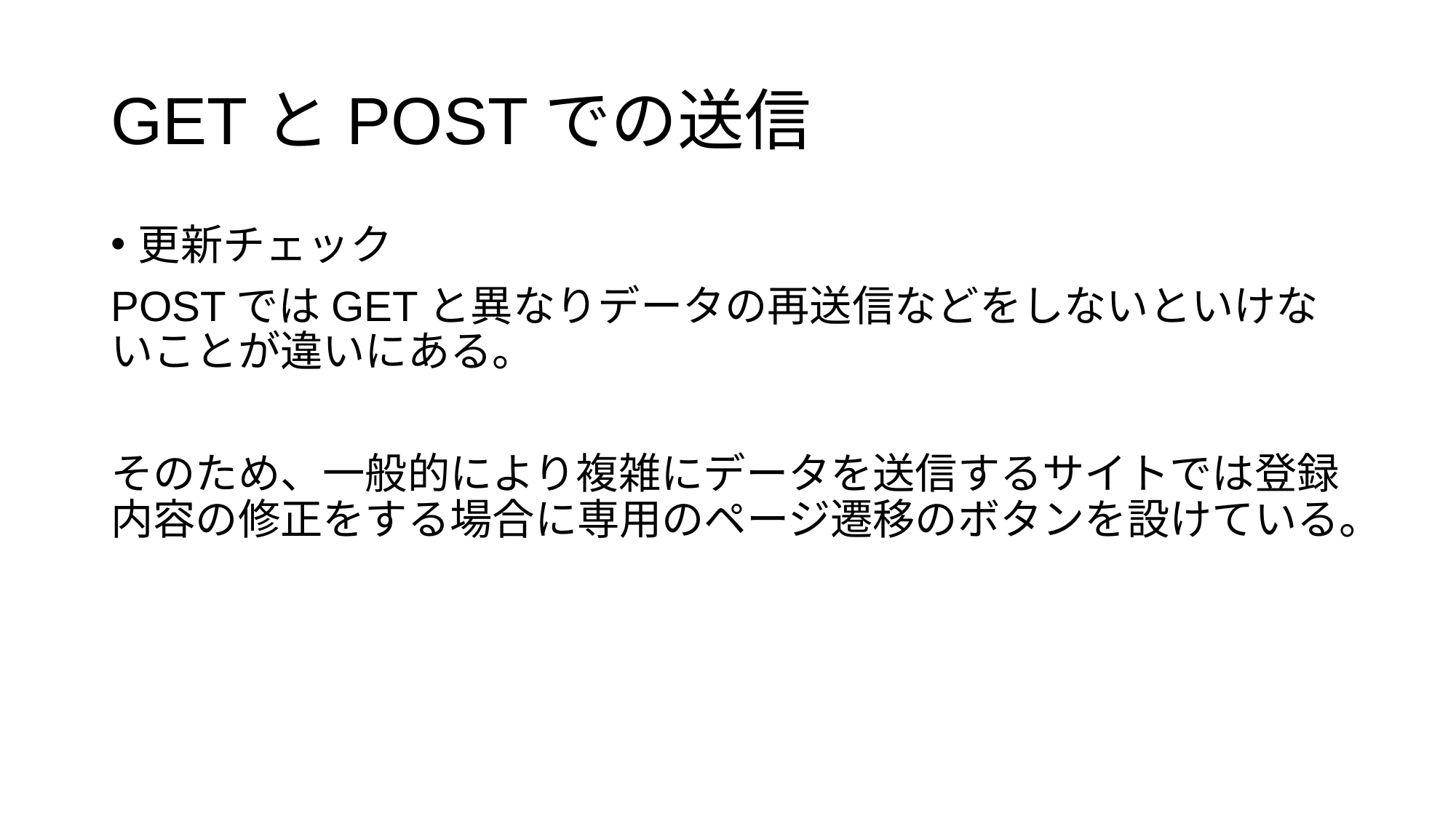

# GETとPOSTでの送信
更新チェック
POSTではGETと異なりデータの再送信などをしないといけないことが違いにある。

そのため、一般的により複雑にデータを送信するサイトでは登録内容の修正をする場合に専用のページ遷移のボタンを設けている。